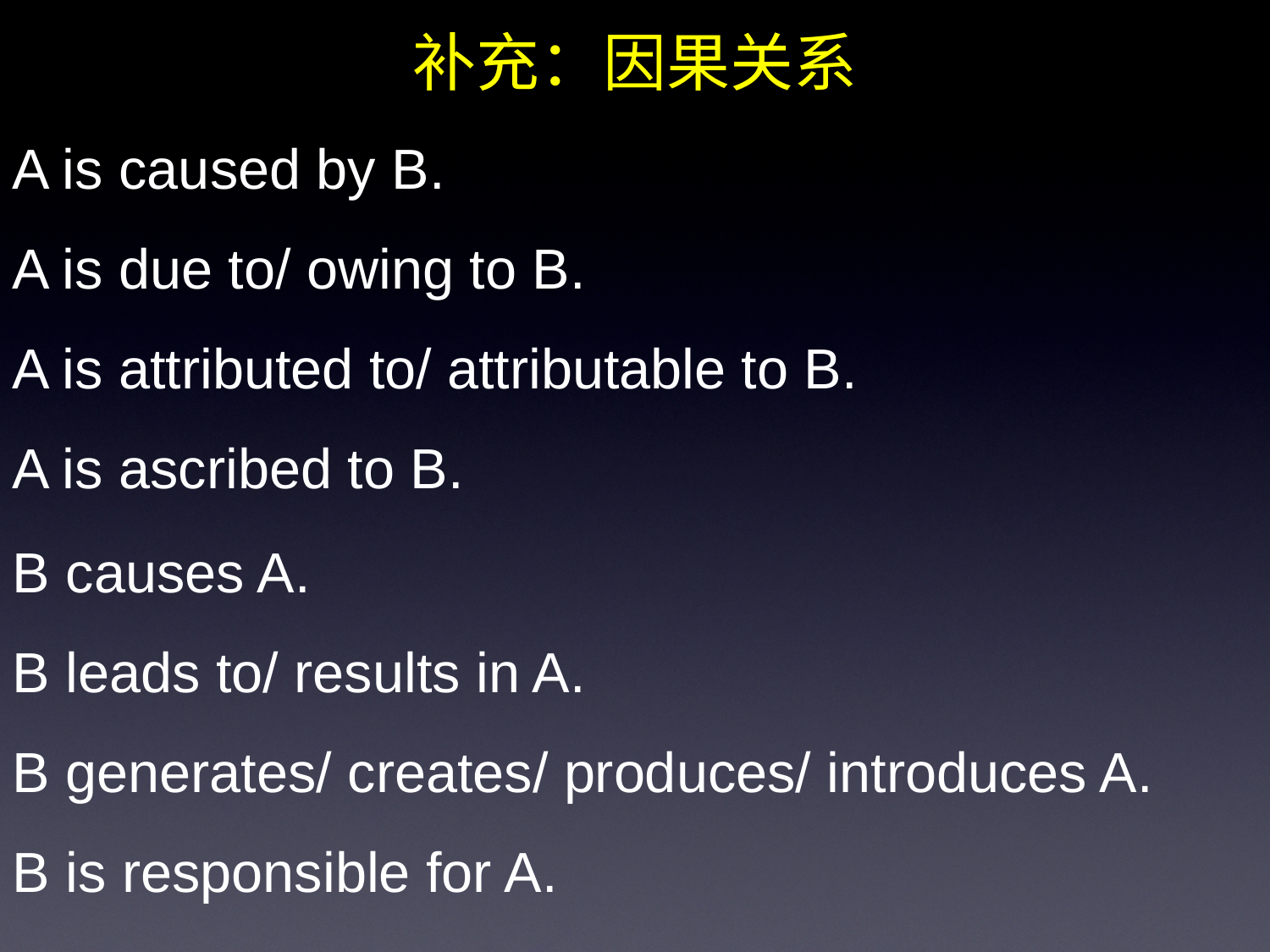

补充：因果关系
A is caused by B.
A is due to/ owing to B.
A is attributed to/ attributable to B.
A is ascribed to B.
B causes A.
B leads to/ results in A.
B generates/ creates/ produces/ introduces A.
B is responsible for A.